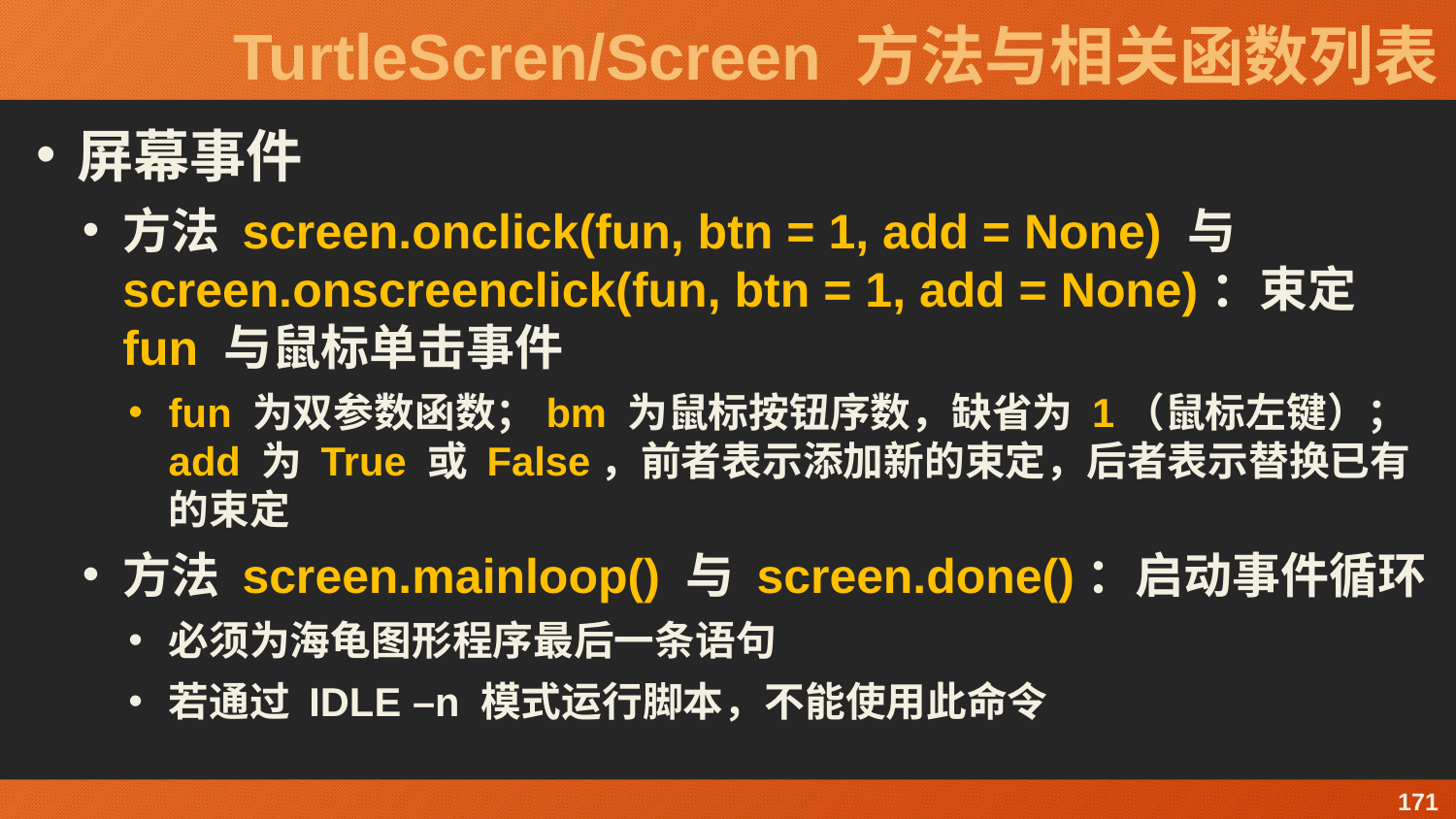

# TurtleScren/Screen 方法与相关函数列表
屏幕事件
方法 screen.onclick(fun, btn = 1, add = None) 与 screen.onscreenclick(fun, btn = 1, add = None)：束定 fun 与鼠标单击事件
fun 为双参数函数；bm 为鼠标按钮序数，缺省为 1（鼠标左键）；add 为 True 或 False，前者表示添加新的束定，后者表示替换已有的束定
方法 screen.mainloop() 与 screen.done()：启动事件循环
必须为海龟图形程序最后一条语句
若通过 IDLE –n 模式运行脚本，不能使用此命令
171